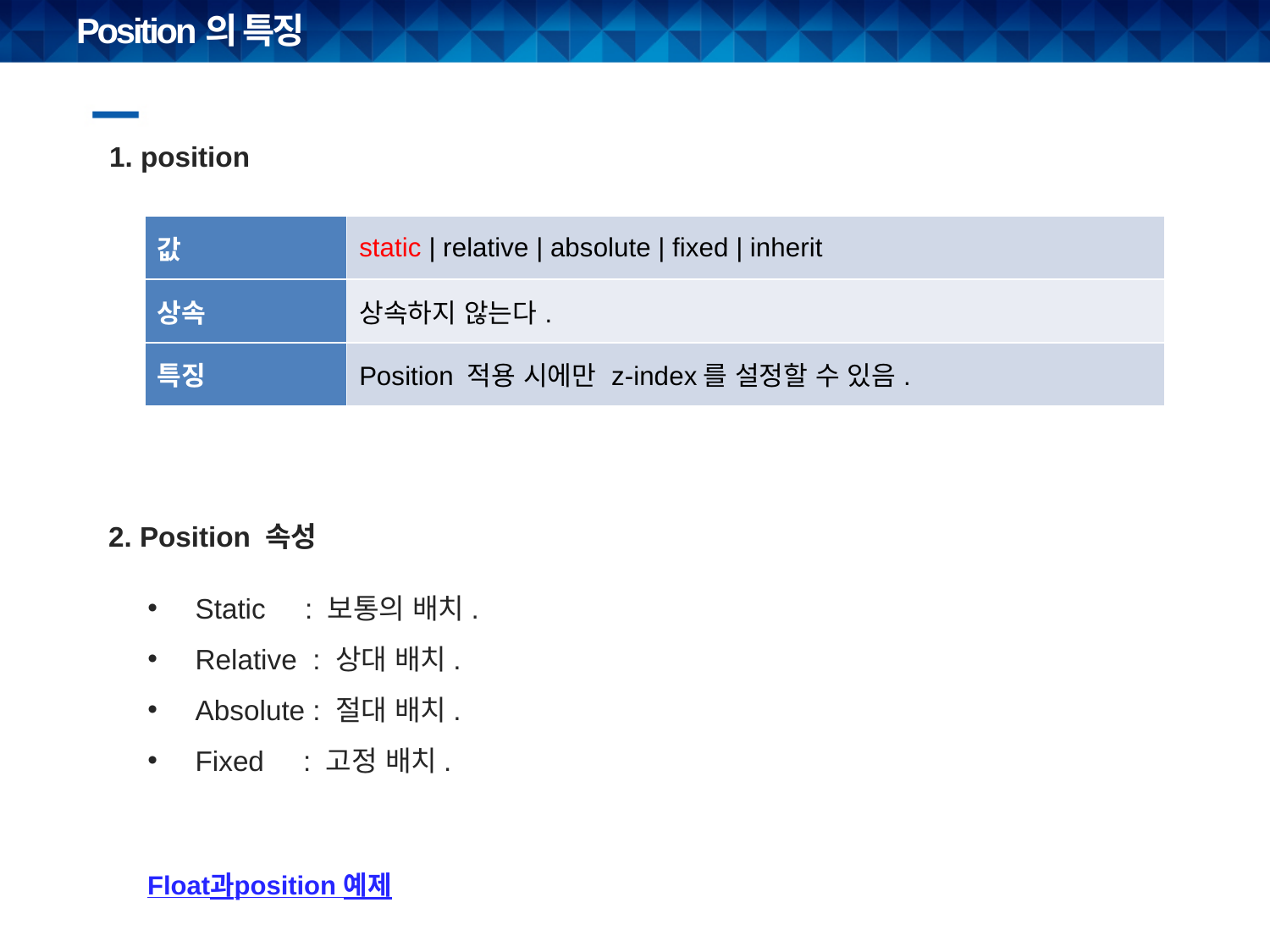

# Position의 특징
1. position
| 값 | static | relative | absolute | fixed | inherit |
| --- | --- |
| 상속 | 상속하지 않는다. |
| 특징 | Position 적용 시에만 z-index를 설정할 수 있음. |
2. Position 속성
Static     : 보통의 배치.
Relative  : 상대 배치.
Absolute : 절대 배치.
Fixed     : 고정 배치.
Float과position 예제